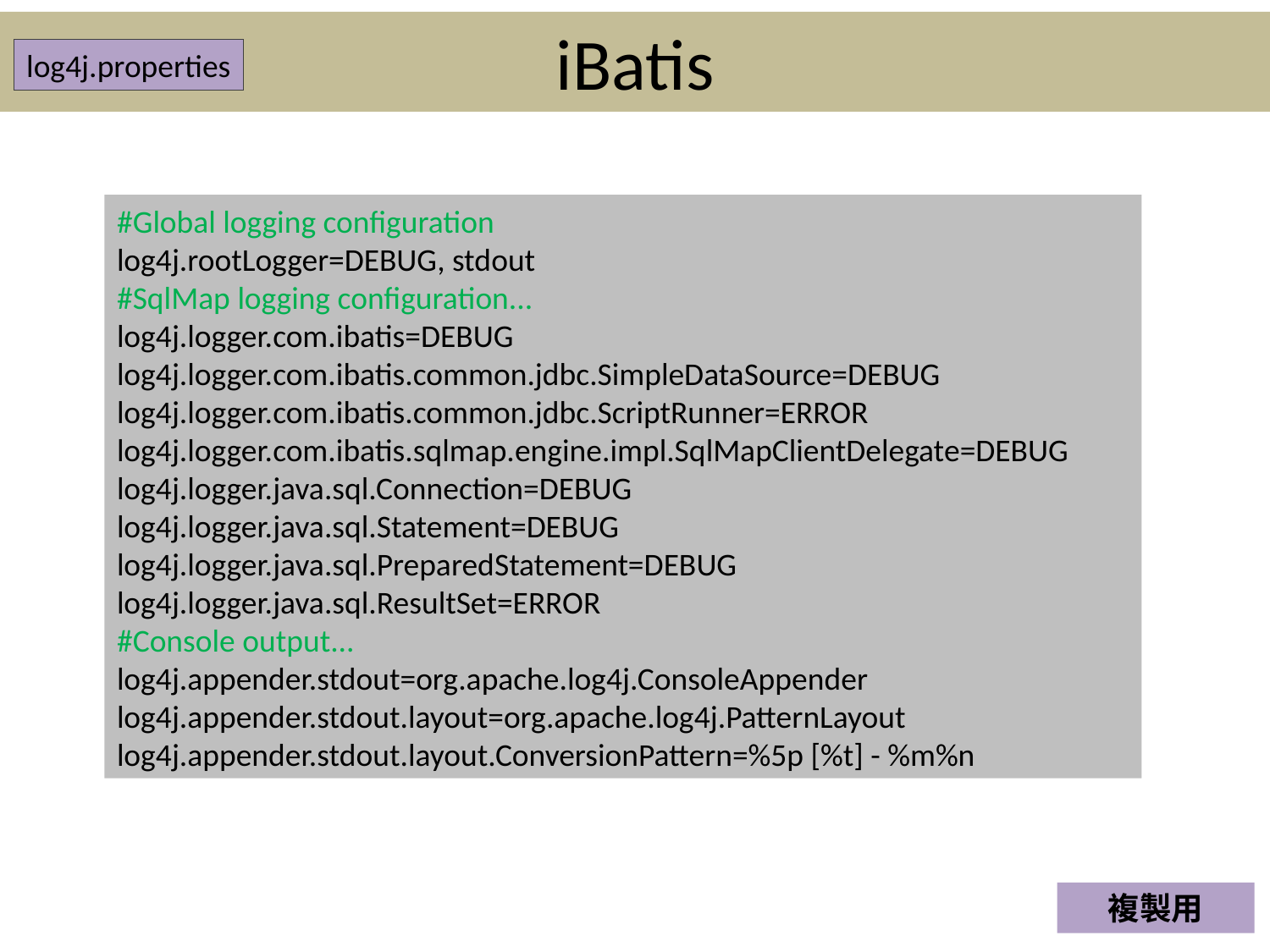

iBatis
log4j.properties
#Global logging configuration
log4j.rootLogger=DEBUG, stdout
#SqlMap logging configuration...
log4j.logger.com.ibatis=DEBUG
log4j.logger.com.ibatis.common.jdbc.SimpleDataSource=DEBUG
log4j.logger.com.ibatis.common.jdbc.ScriptRunner=ERROR
log4j.logger.com.ibatis.sqlmap.engine.impl.SqlMapClientDelegate=DEBUG
log4j.logger.java.sql.Connection=DEBUG
log4j.logger.java.sql.Statement=DEBUG
log4j.logger.java.sql.PreparedStatement=DEBUG
log4j.logger.java.sql.ResultSet=ERROR
#Console output...
log4j.appender.stdout=org.apache.log4j.ConsoleAppender
log4j.appender.stdout.layout=org.apache.log4j.PatternLayout
log4j.appender.stdout.layout.ConversionPattern=%5p [%t] - %m%n
複製用